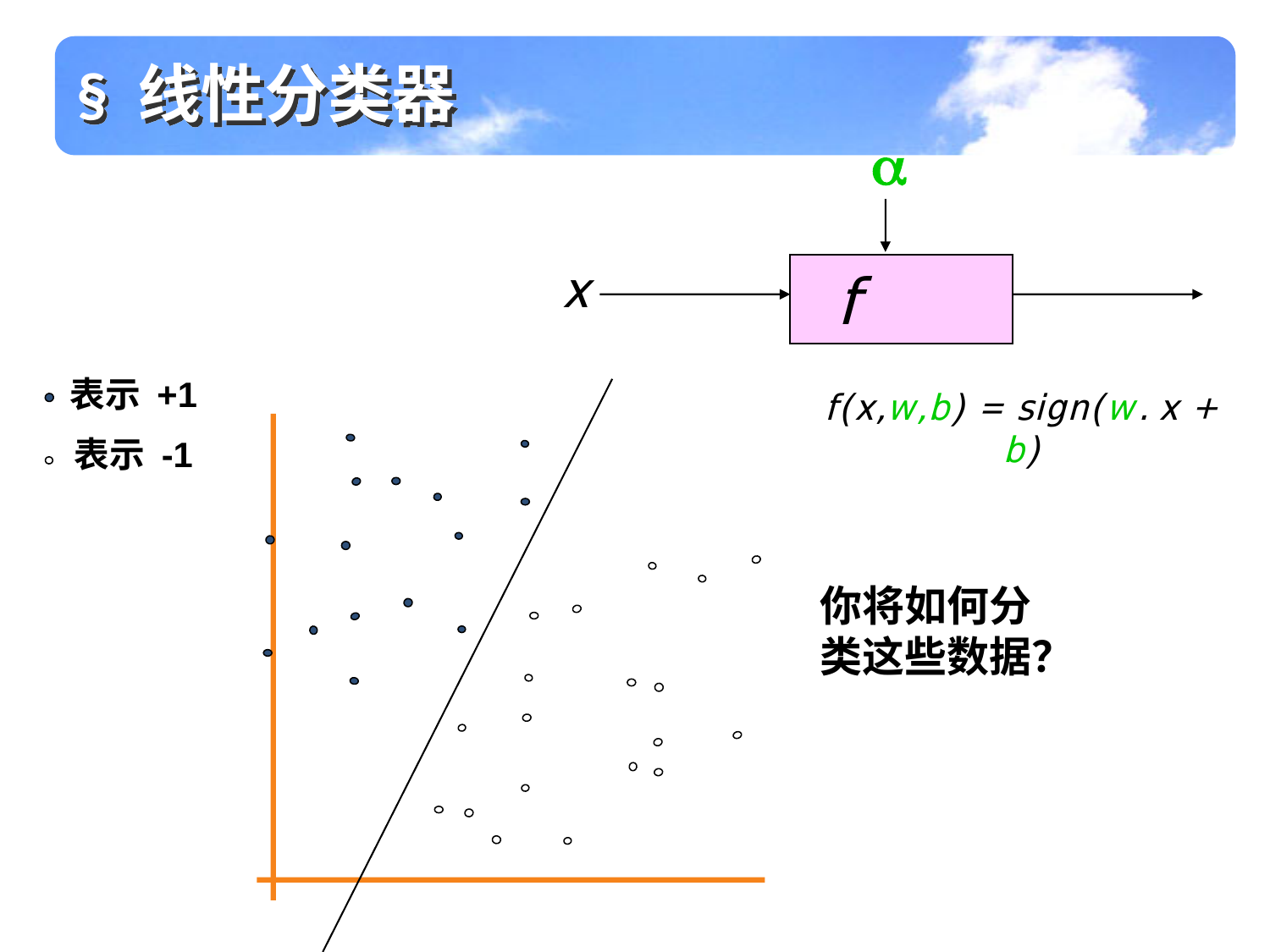

§ 线性分类器
α

x
f

f(x,w,b) = sign(w. x + b)
表示 +1
表示 -1

你将如何分类这些数据？